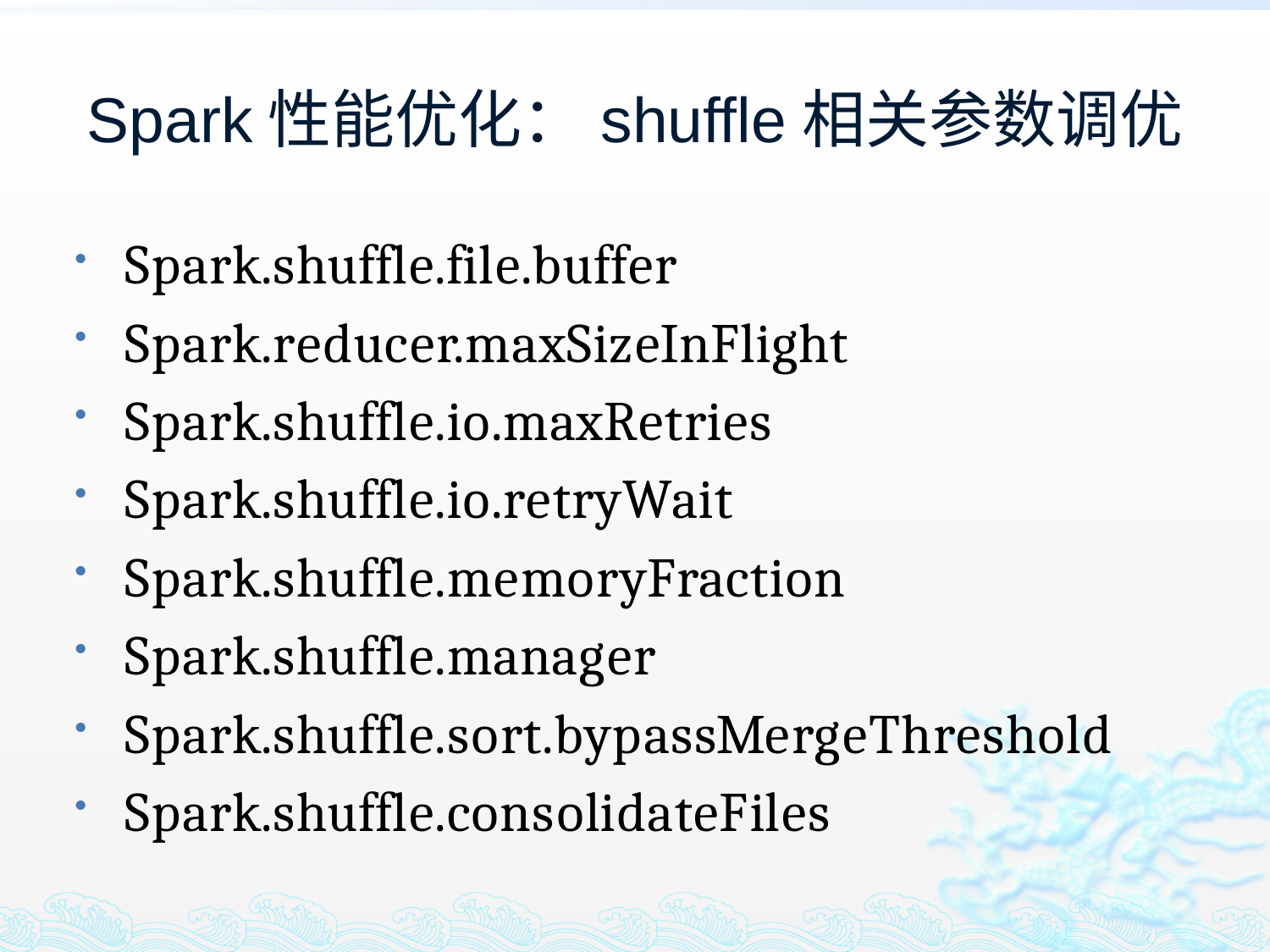

# Spark性能优化：shuffle相关参数调优
Spark.shuffle.file.buffer
Spark.reducer.maxSizeInFlight
Spark.shuffle.io.maxRetries
Spark.shuffle.io.retryWait
Spark.shuffle.memoryFraction
Spark.shuffle.manager
Spark.shuffle.sort.bypassMergeThreshold
Spark.shuffle.consolidateFiles